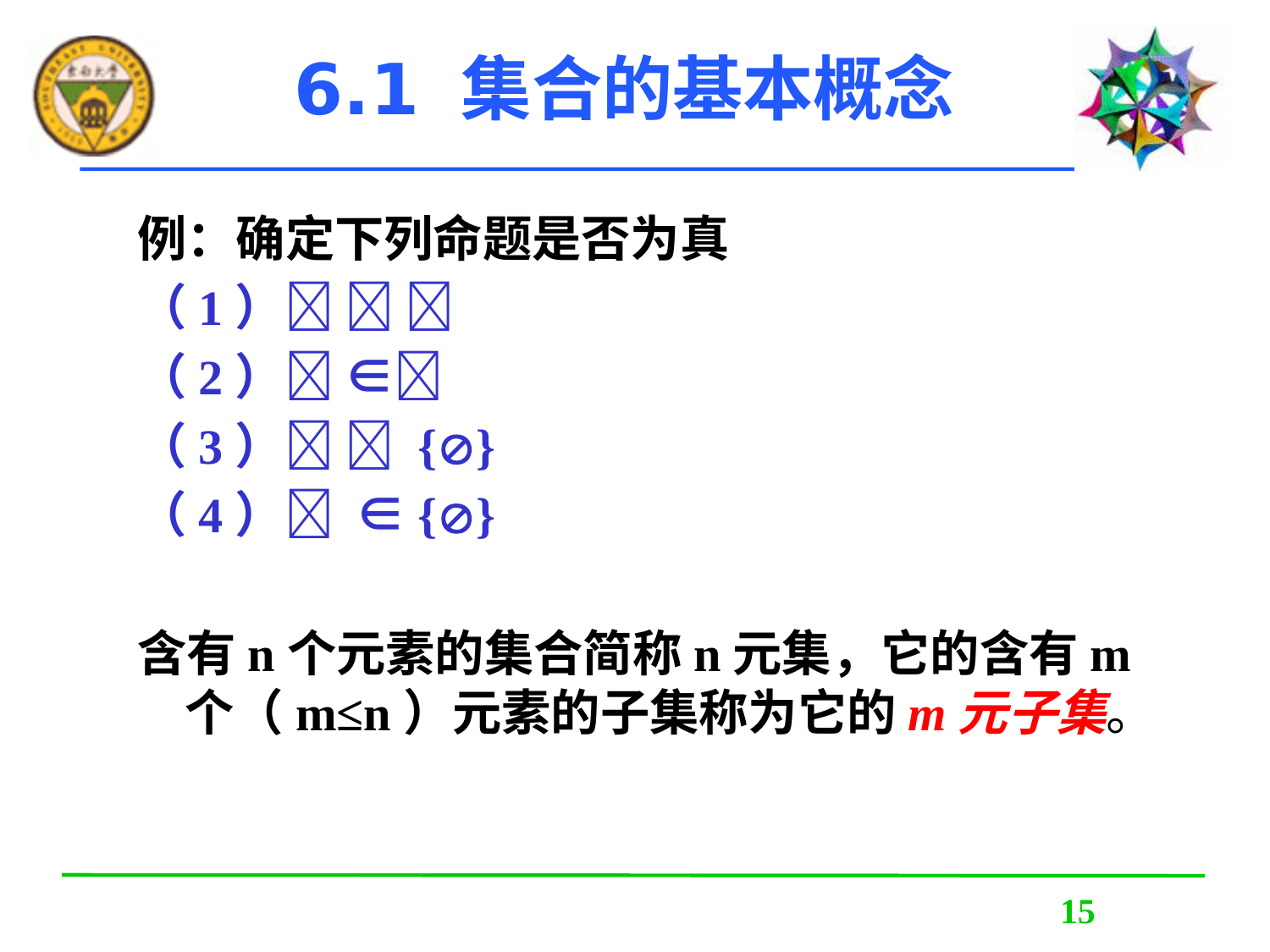

# 6.1 集合的基本概念
例：确定下列命题是否为真
（1）∅ ⊆ ∅
（2）∅ ∈∅
（3）∅ ⊆ {∅}
（4）∅  ∈{∅}

含有n个元素的集合简称n元集，它的含有m个（m≤n）元素的子集称为它的m元子集。